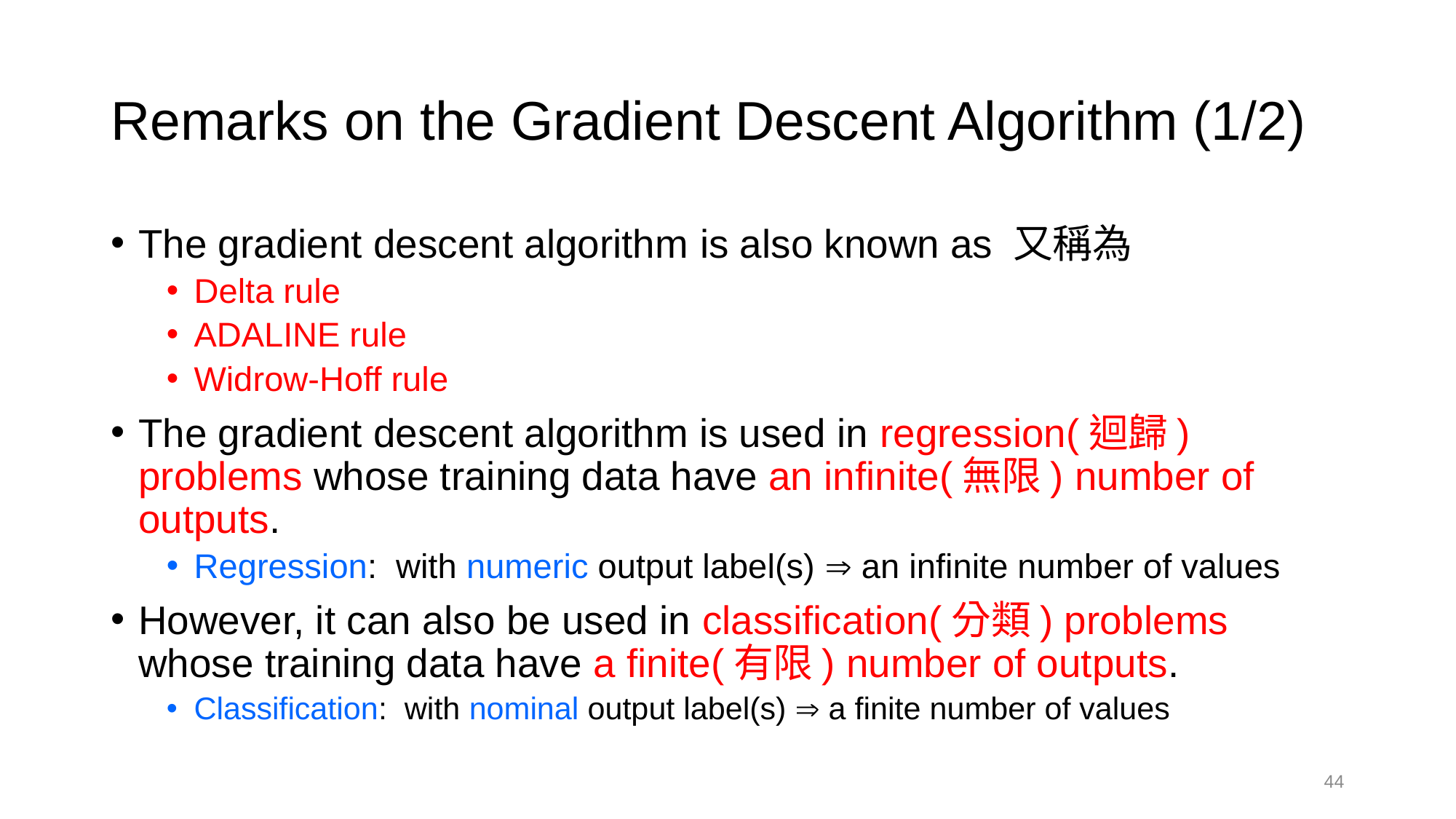

# Remarks on the Gradient Descent Algorithm (1/2)
The gradient descent algorithm is also known as 又稱為
Delta rule
ADALINE rule
Widrow-Hoff rule
The gradient descent algorithm is used in regression(迴歸) problems whose training data have an infinite(無限) number of outputs.
Regression:  with numeric output label(s) ⇒ an infinite number of values
However, it can also be used in classification(分類) problems whose training data have a finite(有限) number of outputs.
Classification:  with nominal output label(s) ⇒ a finite number of values

44